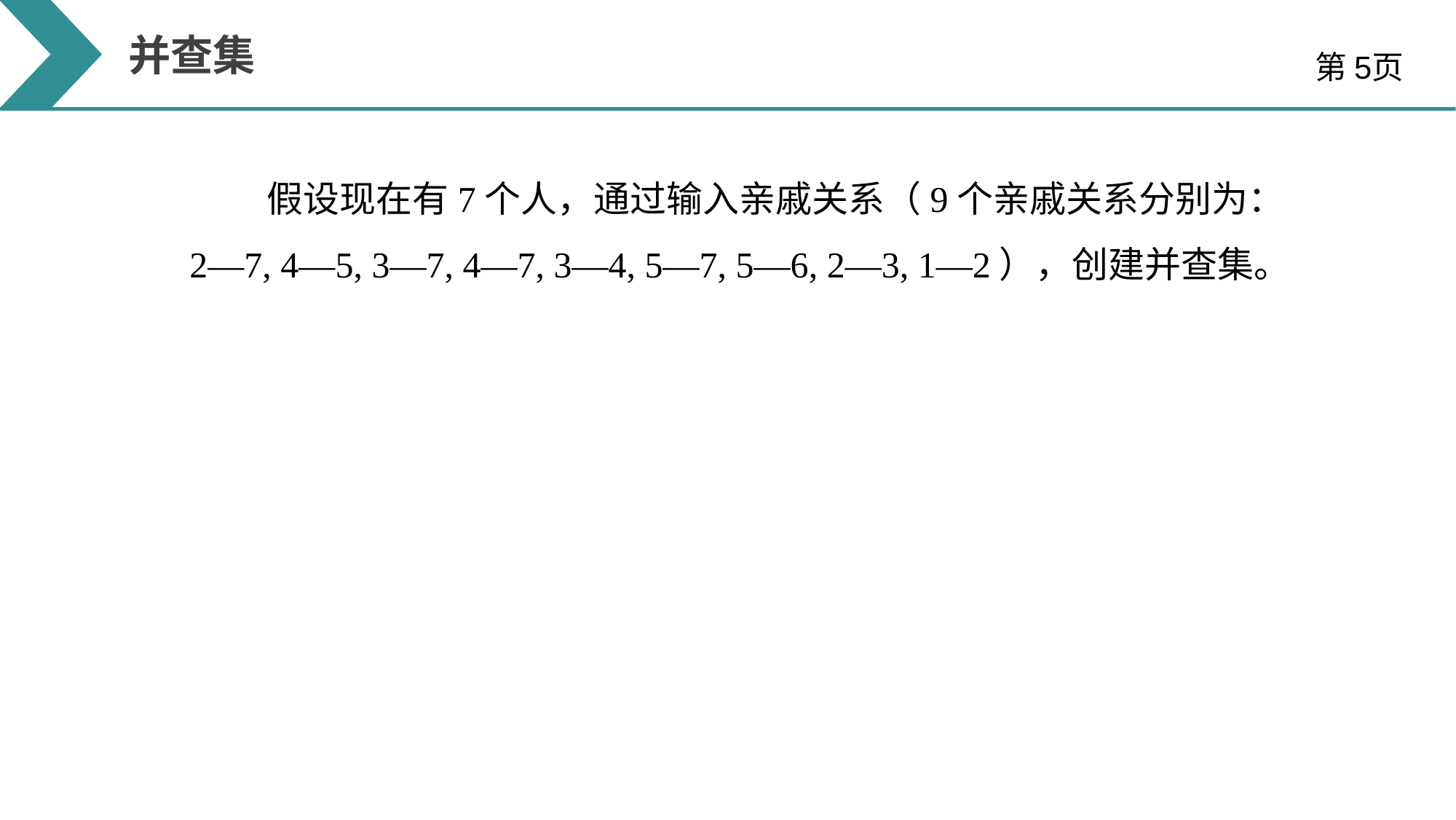

并查集
第5页
假设现在有7个人，通过输入亲戚关系（9个亲戚关系分别为：2—7, 4—5, 3—7, 4—7, 3—4, 5—7, 5—6, 2—3, 1—2），创建并查集。